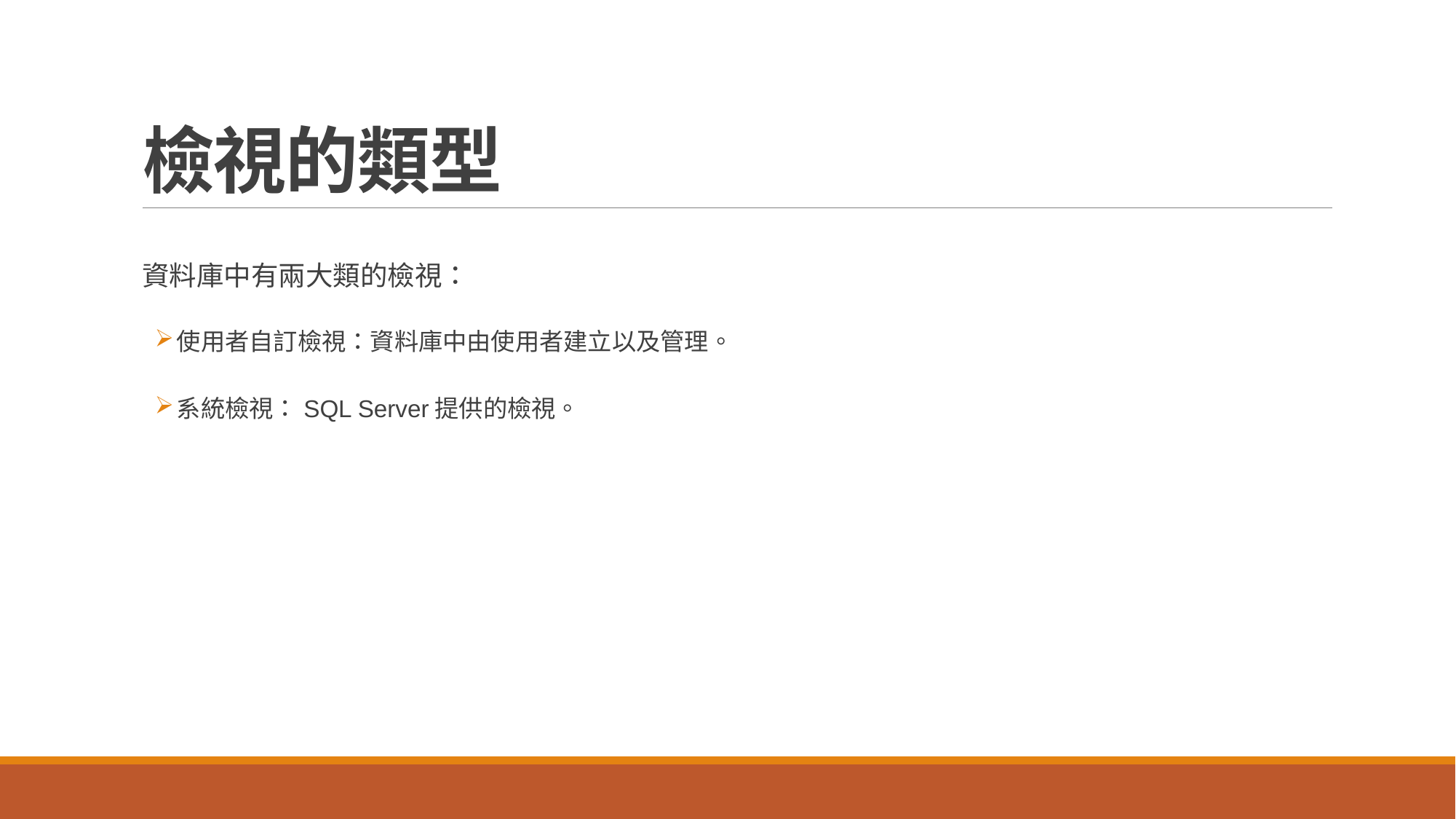

# 檢視的類型
資料庫中有兩大類的檢視：
使用者自訂檢視：資料庫中由使用者建立以及管理。
系統檢視：SQL Server提供的檢視。